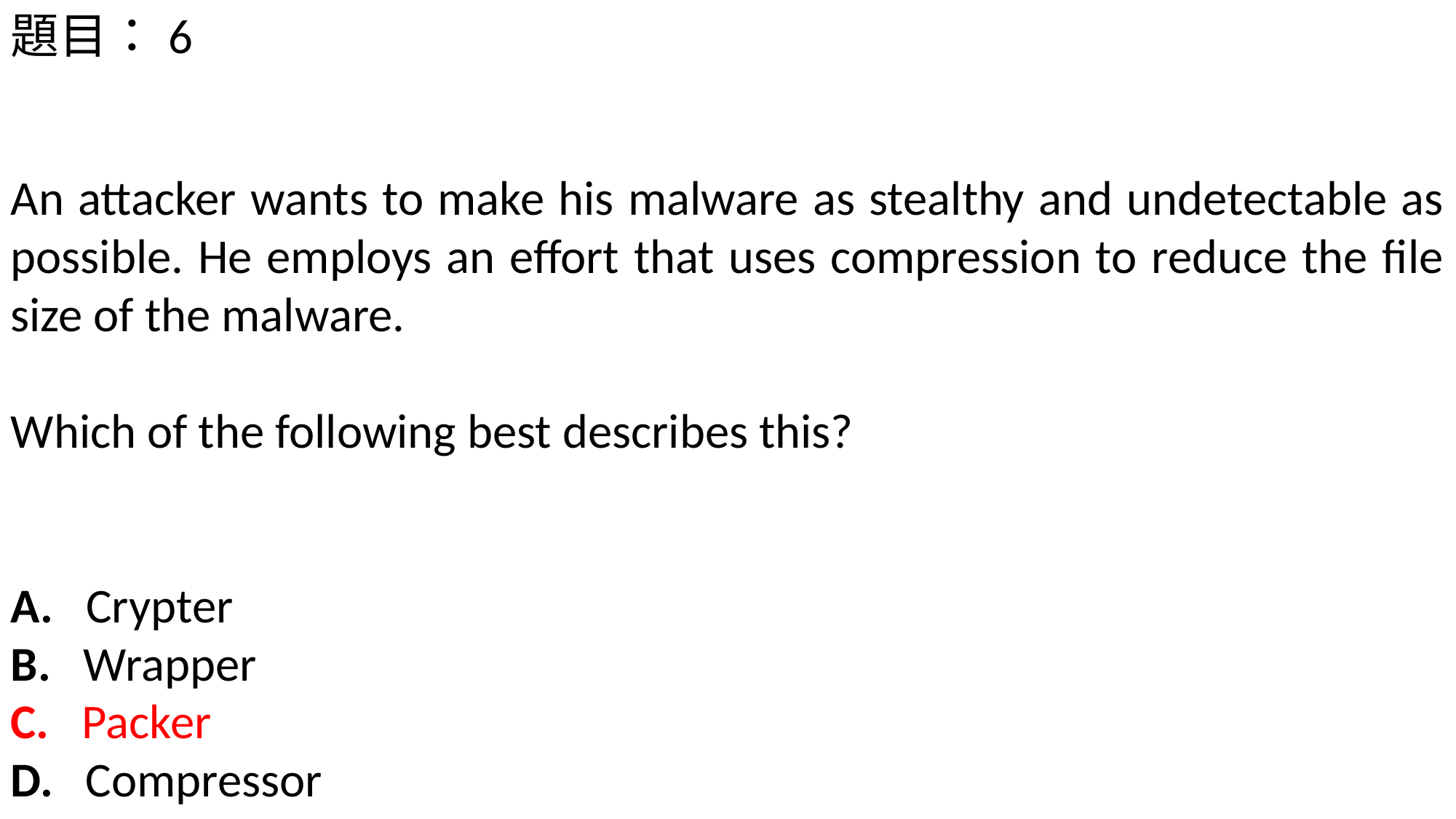

題目：6
An attacker wants to make his malware as stealthy and undetectable as possible. He employs an effort that uses compression to reduce the file size of the malware.

Which of the following best describes this?

A.   Crypter
B.   Wrapper
C.   Packer
D.   Compressor